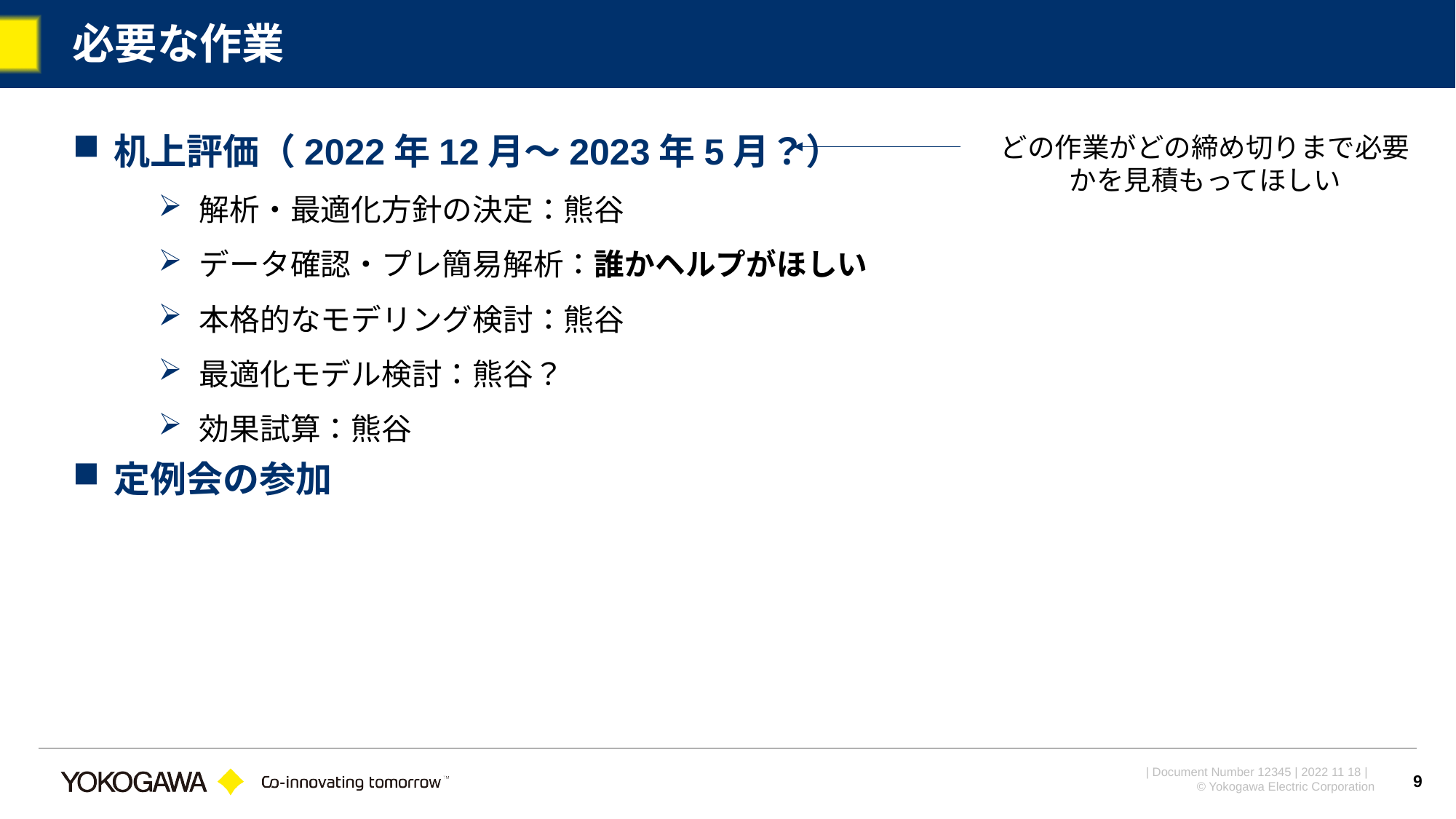

# 必要な作業
どの作業がどの締め切りまで必要かを見積もってほしい
机上評価（2022年12月～2023年5月？）
解析・最適化方針の決定：熊谷
データ確認・プレ簡易解析：誰かヘルプがほしい
本格的なモデリング検討：熊谷
最適化モデル検討：熊谷？
効果試算：熊谷
定例会の参加
9